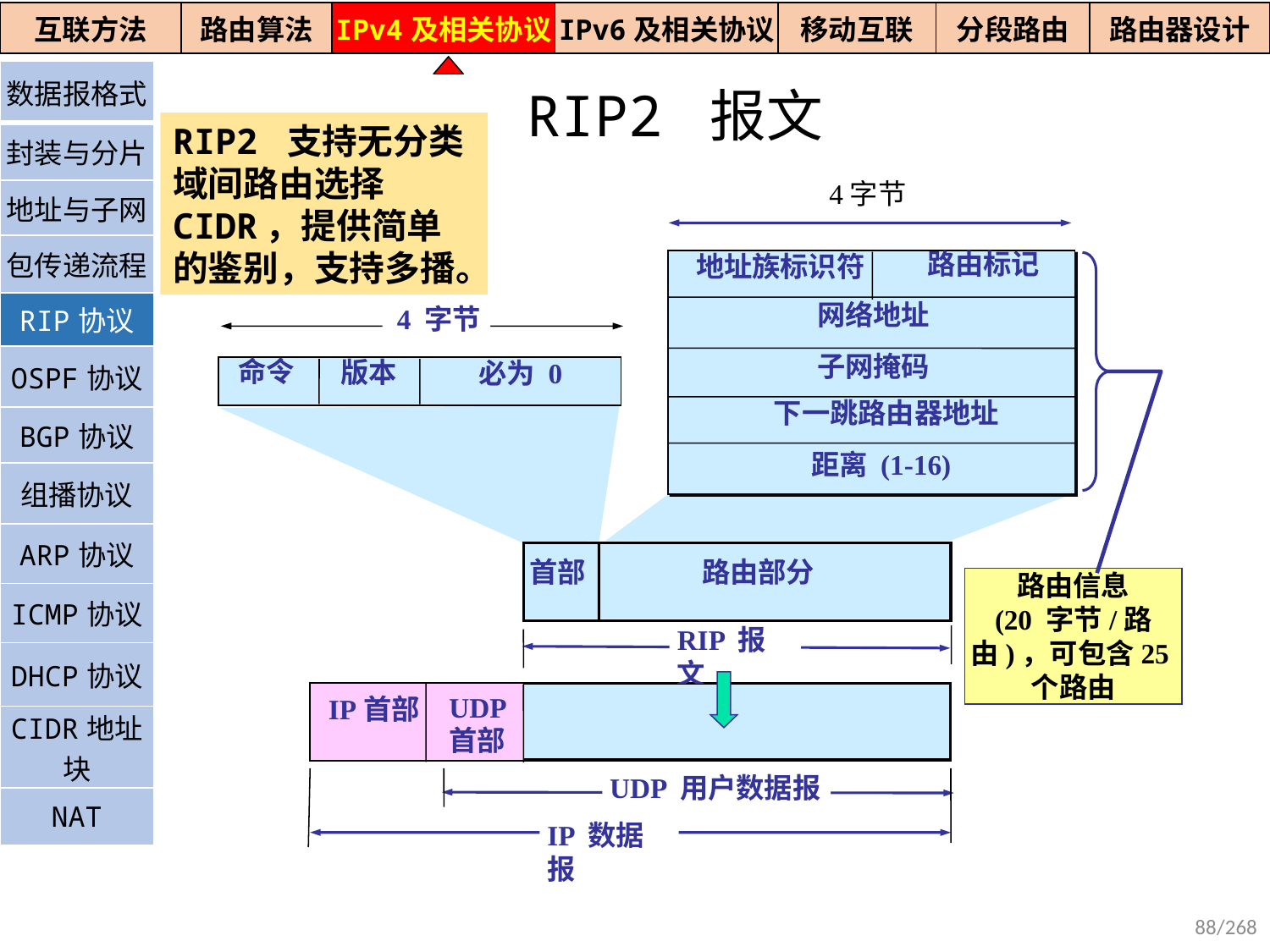

| 互联方法 | 路由算法 | IPv4及相关协议 | IPv6及相关协议 | 移动互联 | 分段路由 | 路由器设计 |
| --- | --- | --- | --- | --- | --- | --- |

| 数据报格式 |
| --- |
| 封装与分片 |
| 地址与子网 |
| 包传递流程 |
| RIP协议 |
| OSPF协议 |
| BGP协议 |
| 组播协议 |
| ARP协议 |
| ICMP协议 |
| DHCP协议 |
| CIDR地址块 |
| NAT |
RIP2 报文
RIP2 支持无分类域间路由选择 CIDR，提供简单的鉴别，支持多播。

4字节

路由标记
地址族标识符

网络地址

 4 字节

子网掩码

命令
版本
必为 0

下一跳路由器地址

距离 (1-16)

首部
路由部分
路由信息
(20 字节/路由)，可包含25个路由
RIP 报文

UDP
首部
 IP首部
UDP 用户数据报

IP 数据报

88/268